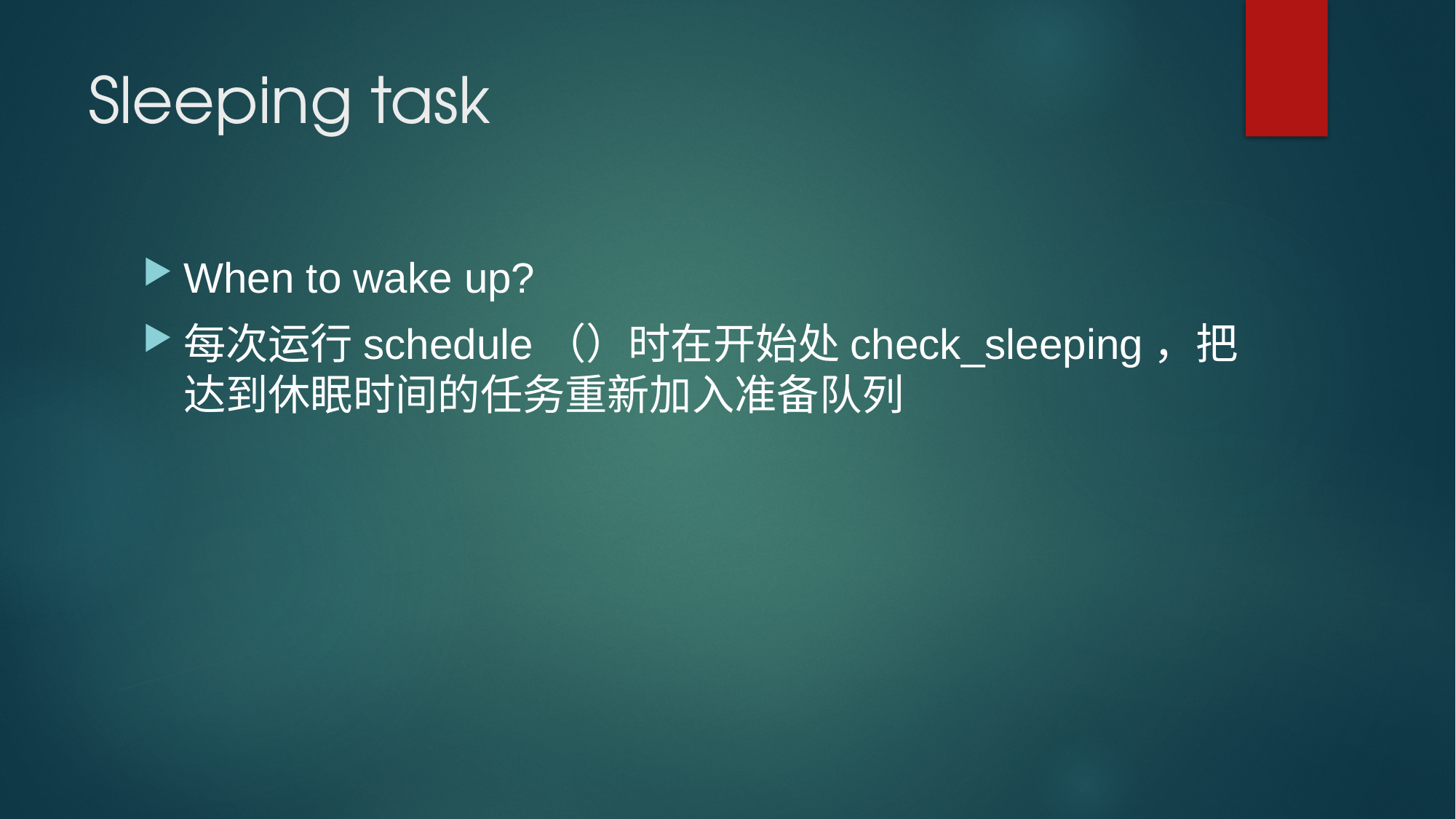

# Sleeping task
When to wake up?
每次运行schedule（）时在开始处check_sleeping，把达到休眠时间的任务重新加入准备队列